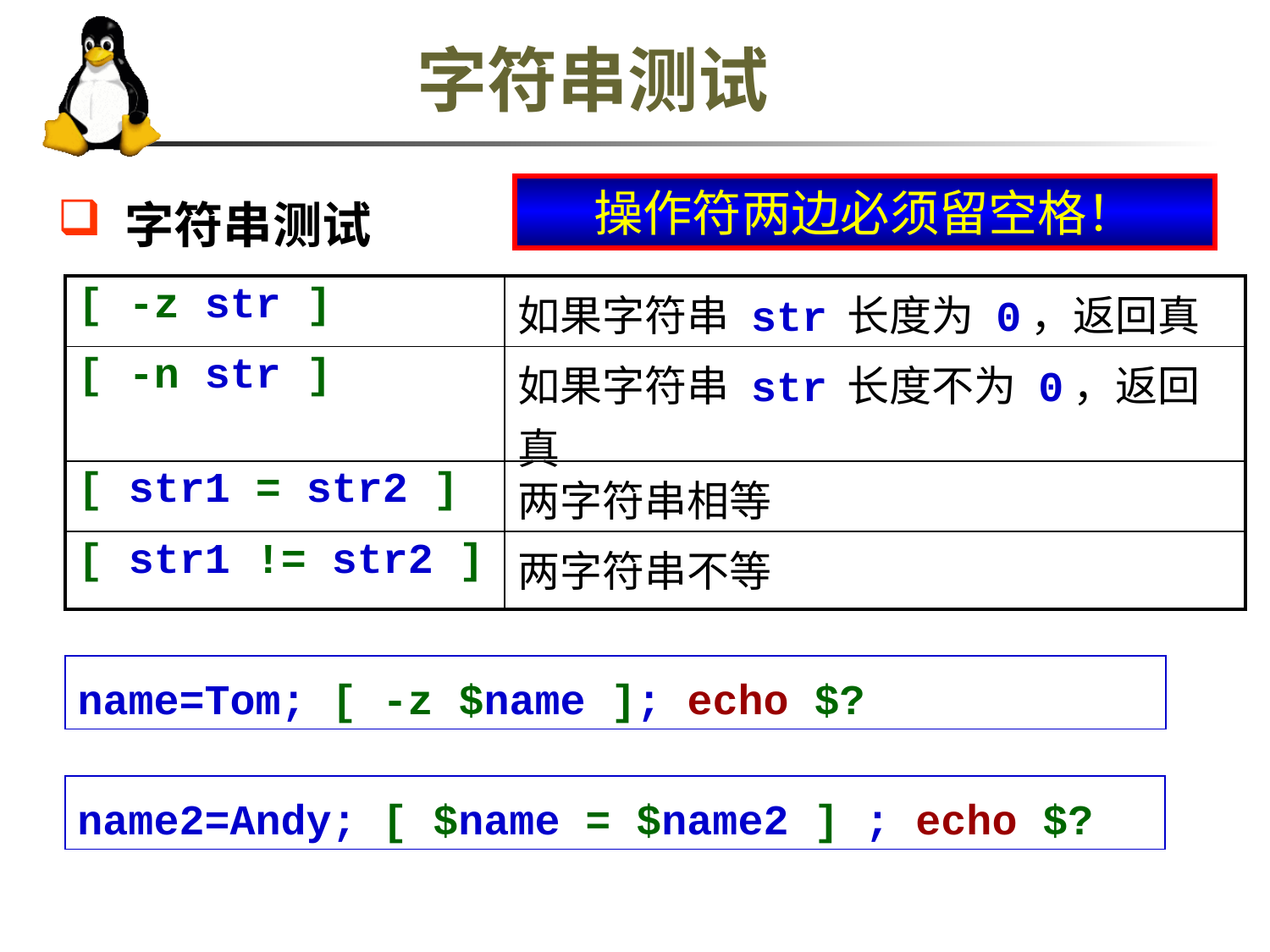

# 字符串测试
 字符串测试
操作符两边必须留空格！
| [ -z str ] | 如果字符串 str 长度为 0，返回真 |
| --- | --- |
| [ -n str ] | 如果字符串 str 长度不为 0，返回真 |
| [ str1 = str2 ] | 两字符串相等 |
| [ str1 != str2 ] | 两字符串不等 |
name=Tom; [ -z $name ]; echo $?
name2=Andy; [ $name = $name2 ] ; echo $?